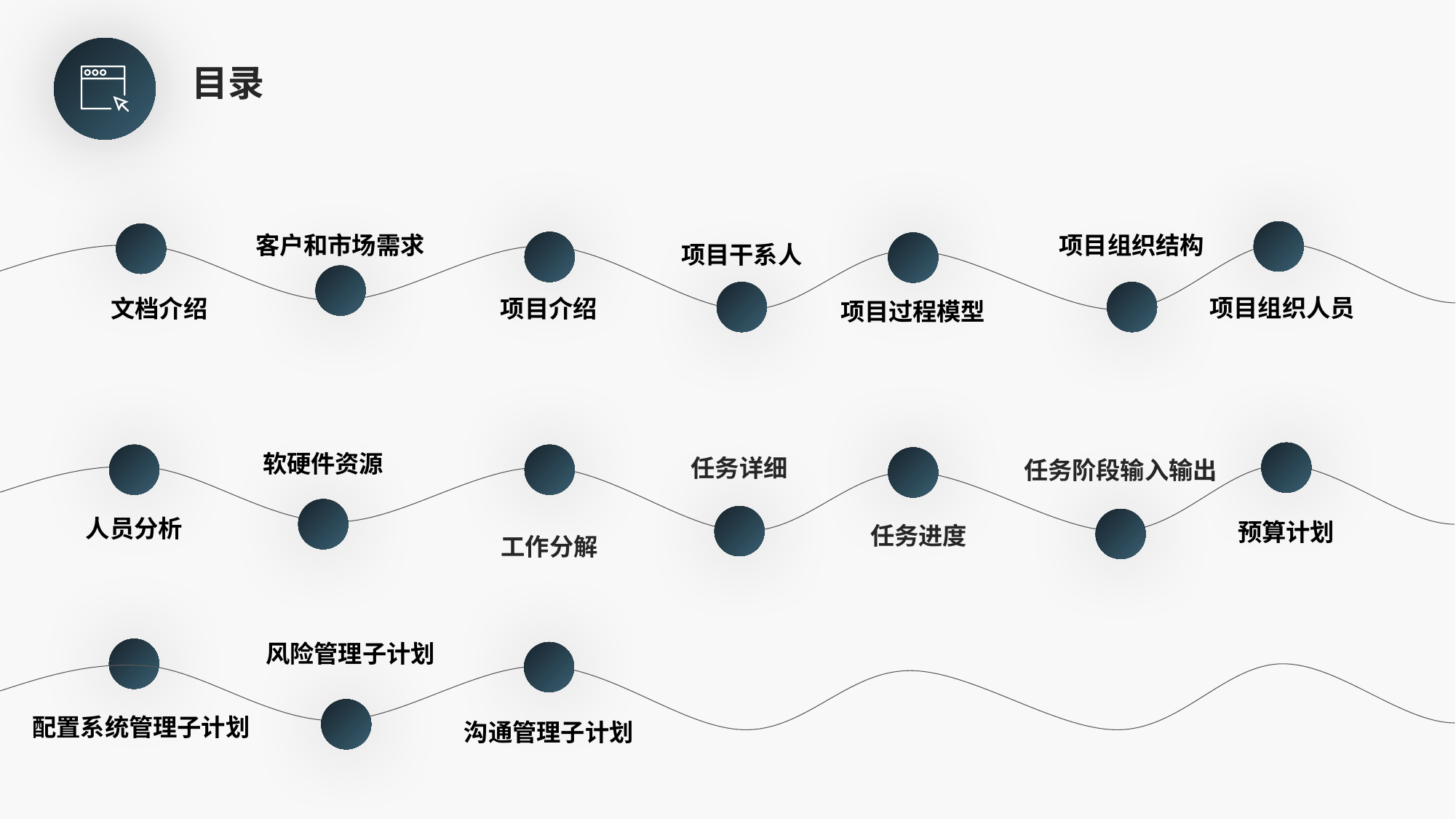

目录

客户和市场需求
项目组织结构

项目干系人

项目组织人员

文档介绍
项目介绍
项目过程模型
软硬件资源

任务详细

任务阶段输入输出

人员分析

预算计划

任务进度
工作分解
风险管理子计划

配置系统管理子计划
沟通管理子计划